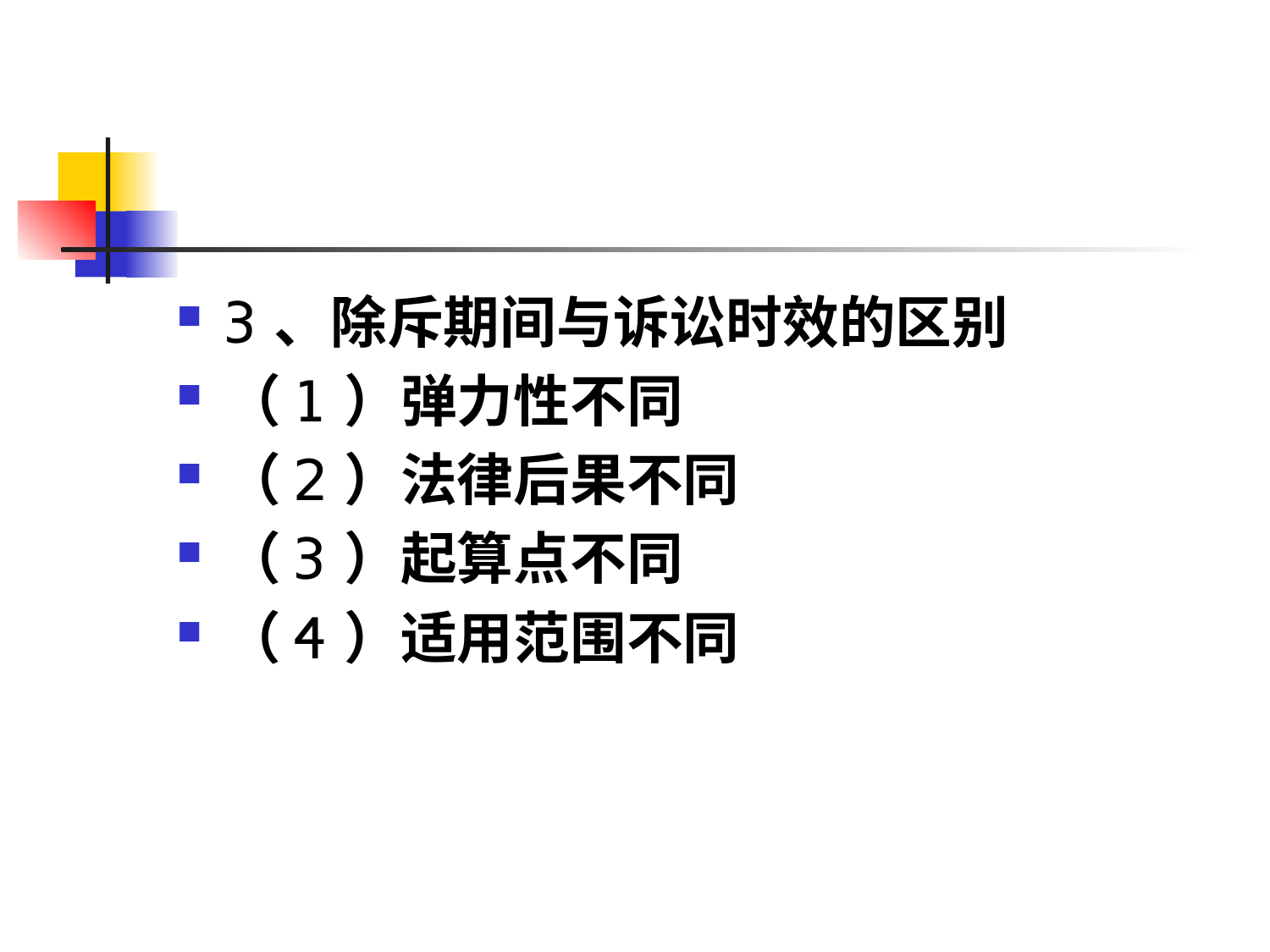

#
3、除斥期间与诉讼时效的区别
（1）弹力性不同
（2）法律后果不同
（3）起算点不同
（4）适用范围不同